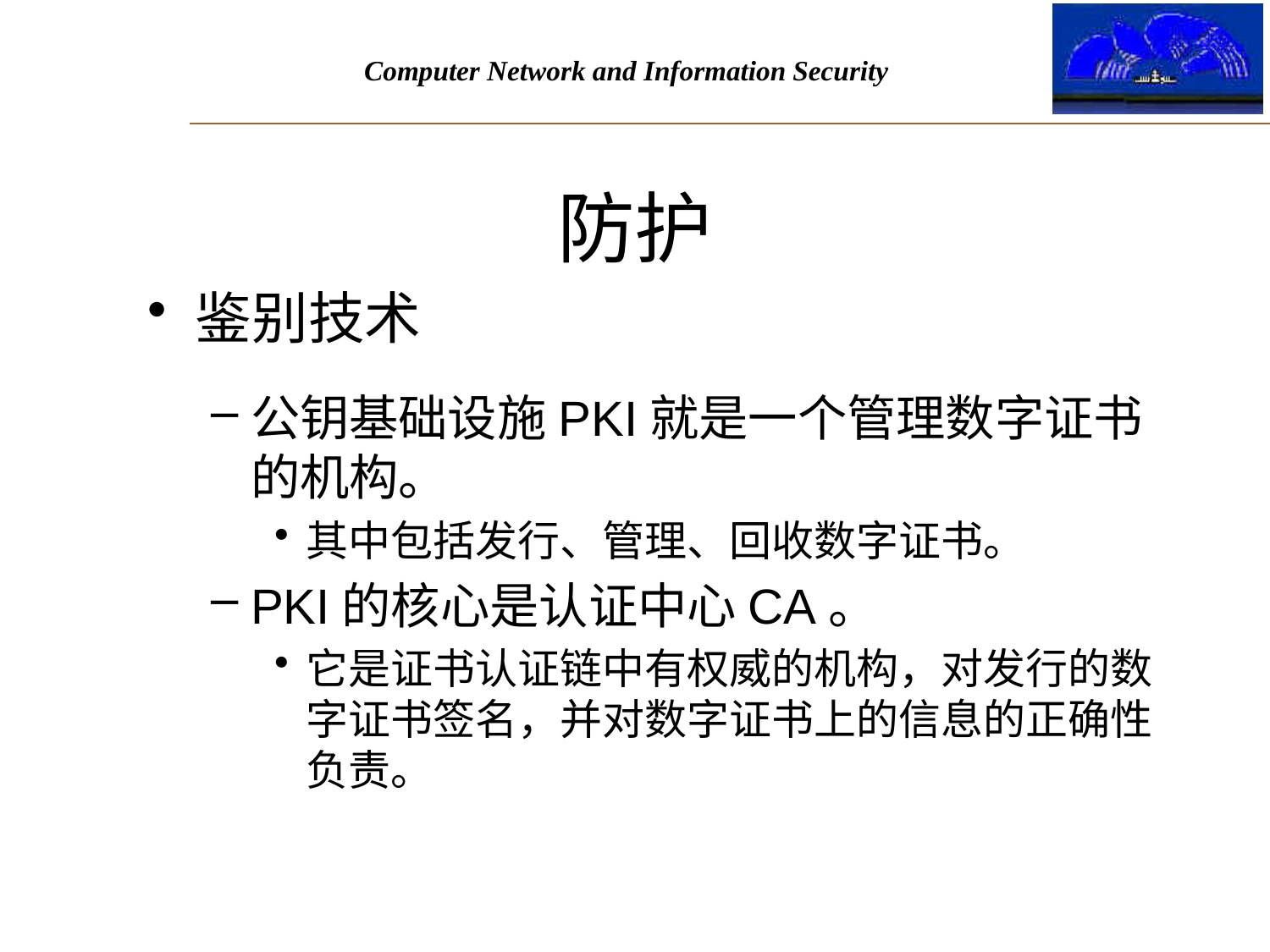

# 防护
鉴别技术
公钥基础设施PKI就是一个管理数字证书的机构。
其中包括发行、管理、回收数字证书。
PKI的核心是认证中心CA。
它是证书认证链中有权威的机构，对发行的数字证书签名，并对数字证书上的信息的正确性负责。